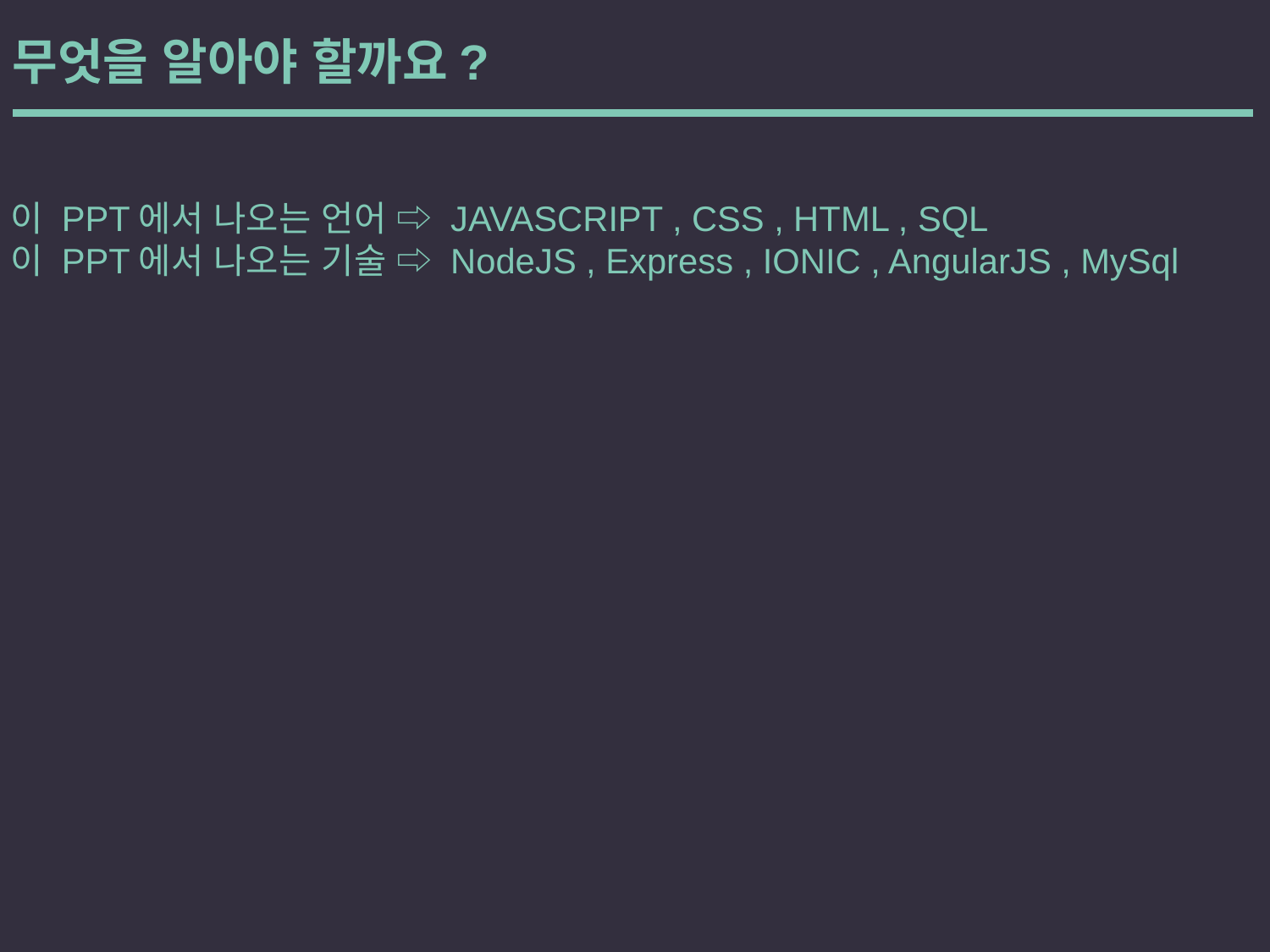

무엇을 알아야 할까요?
이 PPT에서 나오는 언어 ⇨ JAVASCRIPT , CSS , HTML , SQL
이 PPT에서 나오는 기술 ⇨ NodeJS , Express , IONIC , AngularJS , MySql